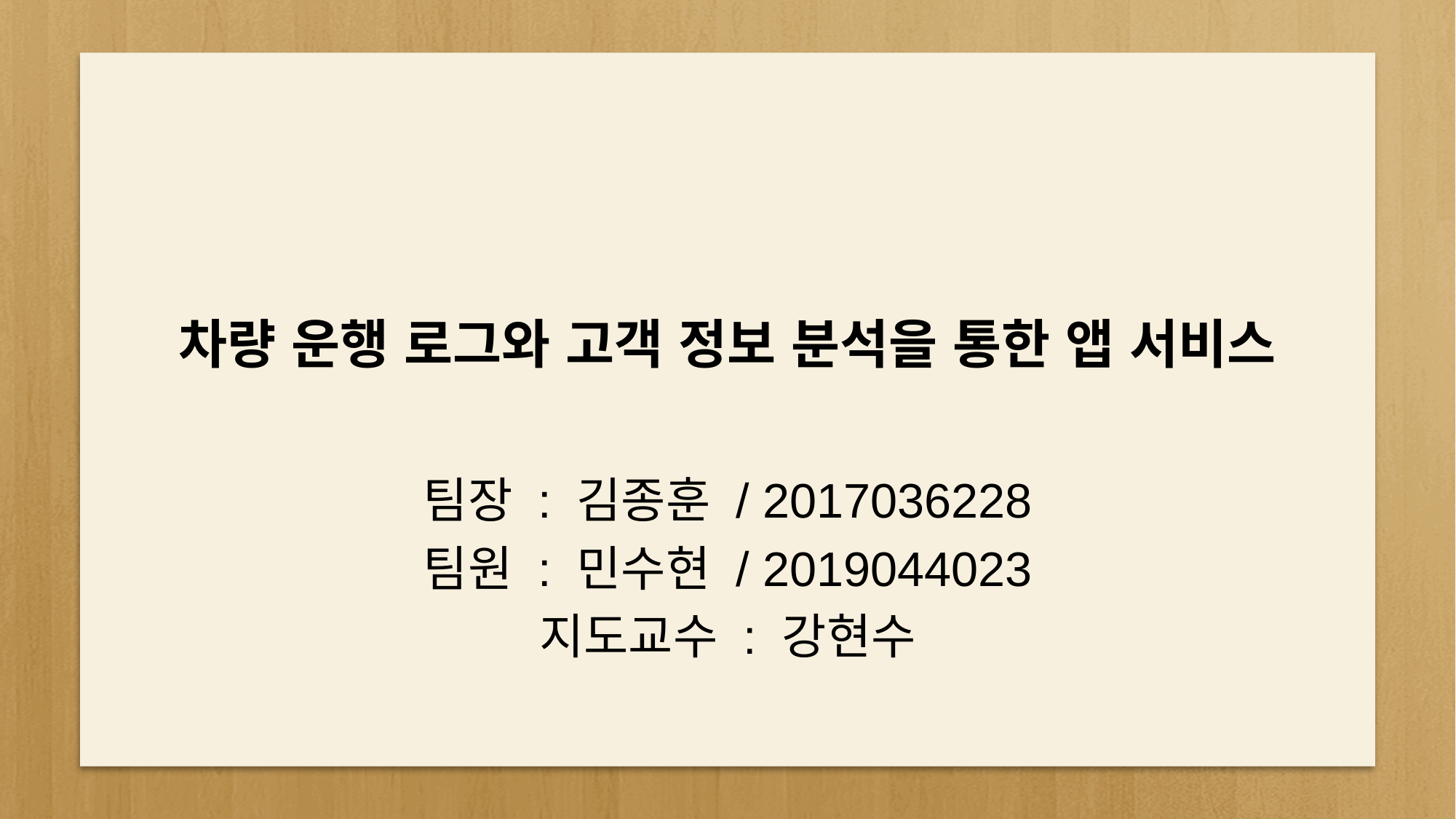

# 차량 운행 로그와 고객 정보 분석을 통한 앱 서비스
팀장 : 김종훈 / 2017036228
팀원 : 민수현 / 2019044023
지도교수 : 강현수